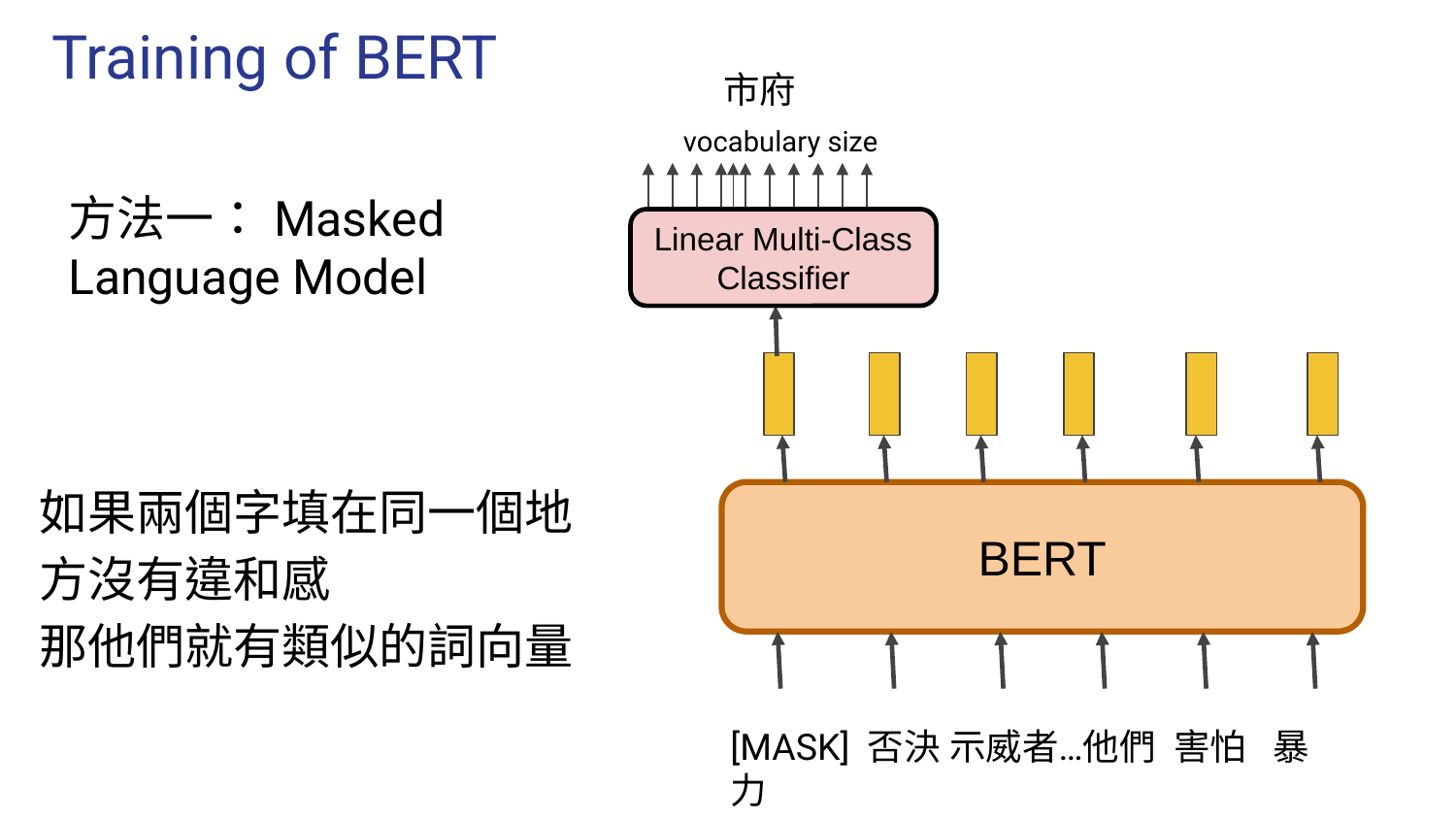

Training of BERT
市府
vocabulary size
方法一：Masked Language Model
Linear Multi-Class Classifier

如果兩個字填在同一個地方沒有違和感
那他們就有類似的詞向量
BERT
[MASK] 否決 示威者…他們  害怕   暴力